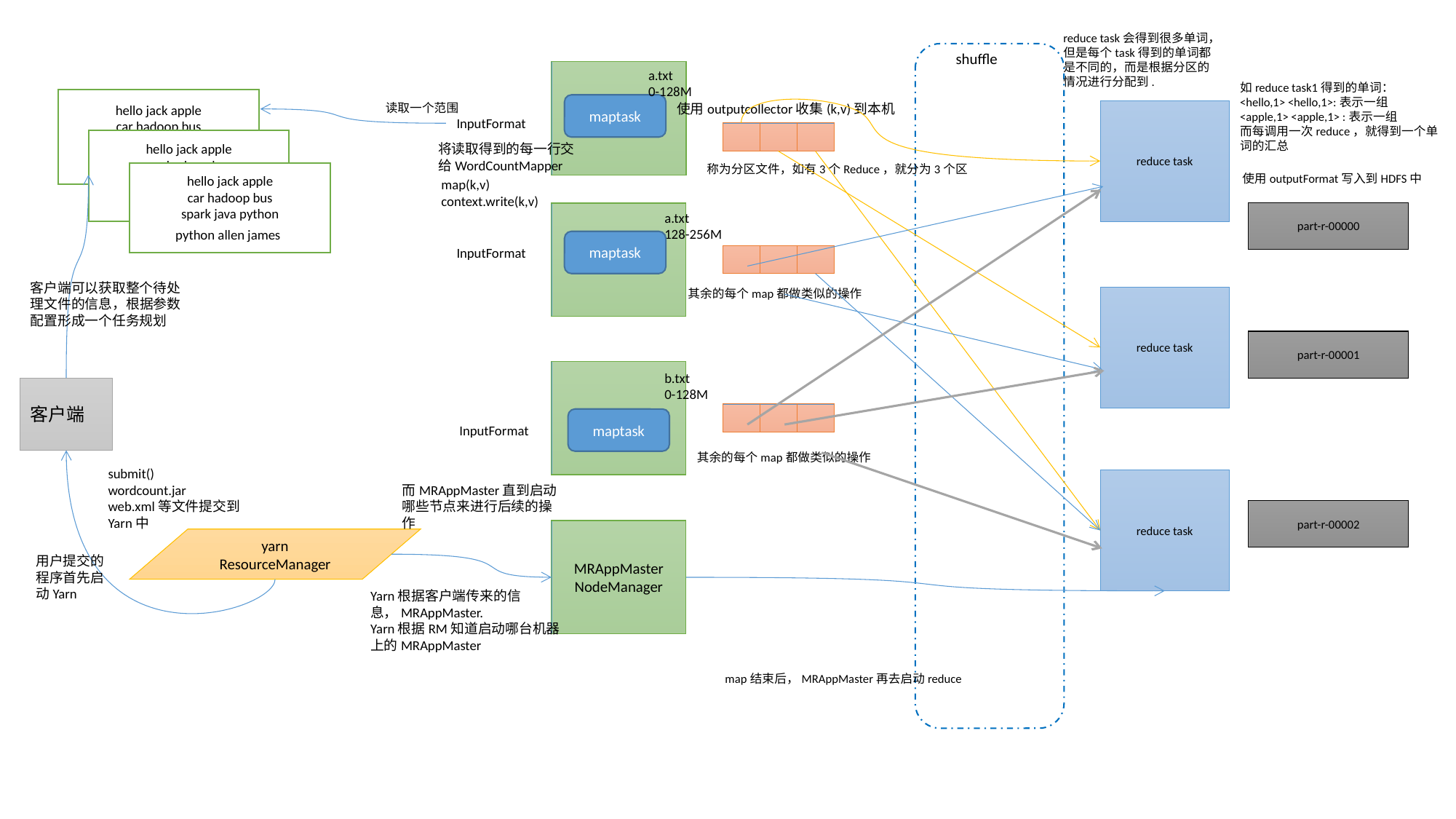

reduce task会得到很多单词，但是每个task得到的单词都是不同的，而是根据分区的情况进行分配到.

shuffle

a.txt
0-128M
如reduce task1得到的单词：
<hello,1> <hello,1>:表示一组
<apple,1> <apple,1> :表示一组
而每调用一次reduce，就得到一个单词的汇总

hello jack apple
car hadoop bus
spark java python
python allen james
使用outputcollector收集(k,v)到本机
读取一个范围
maptask
reduce task
InputFormat

hello jack apple
car hadoop bus
spark java python
python allen james
将读取得到的每一行交给WordCountMapper
称为分区文件，如有3个Reduce，就分为3个区
hello jack apple
car hadoop bus
spark java python
python allen james
使用outputFormat写入到HDFS中
map(k,v)
context.write(k,v)
part-r-00000

a.txt
128-256M
maptask
InputFormat

客户端可以获取整个待处理文件的信息，根据参数配置形成一个任务规划
其余的每个map都做类似的操作
reduce task
part-r-00001

b.txt
0-128M
客户端

maptask
InputFormat
其余的每个map都做类似的操作
submit()
wordcount.jar
web.xml等文件提交到Yarn中
reduce task
而MRAppMaster直到启动哪些节点来进行后续的操作
part-r-00002
MRAppMaster
NodeManager
yarn
ResourceManager
用户提交的程序首先启动Yarn
Yarn根据客户端传来的信息，MRAppMaster.
Yarn根据RM知道启动哪台机器上的MRAppMaster
map结束后，MRAppMaster再去启动reduce